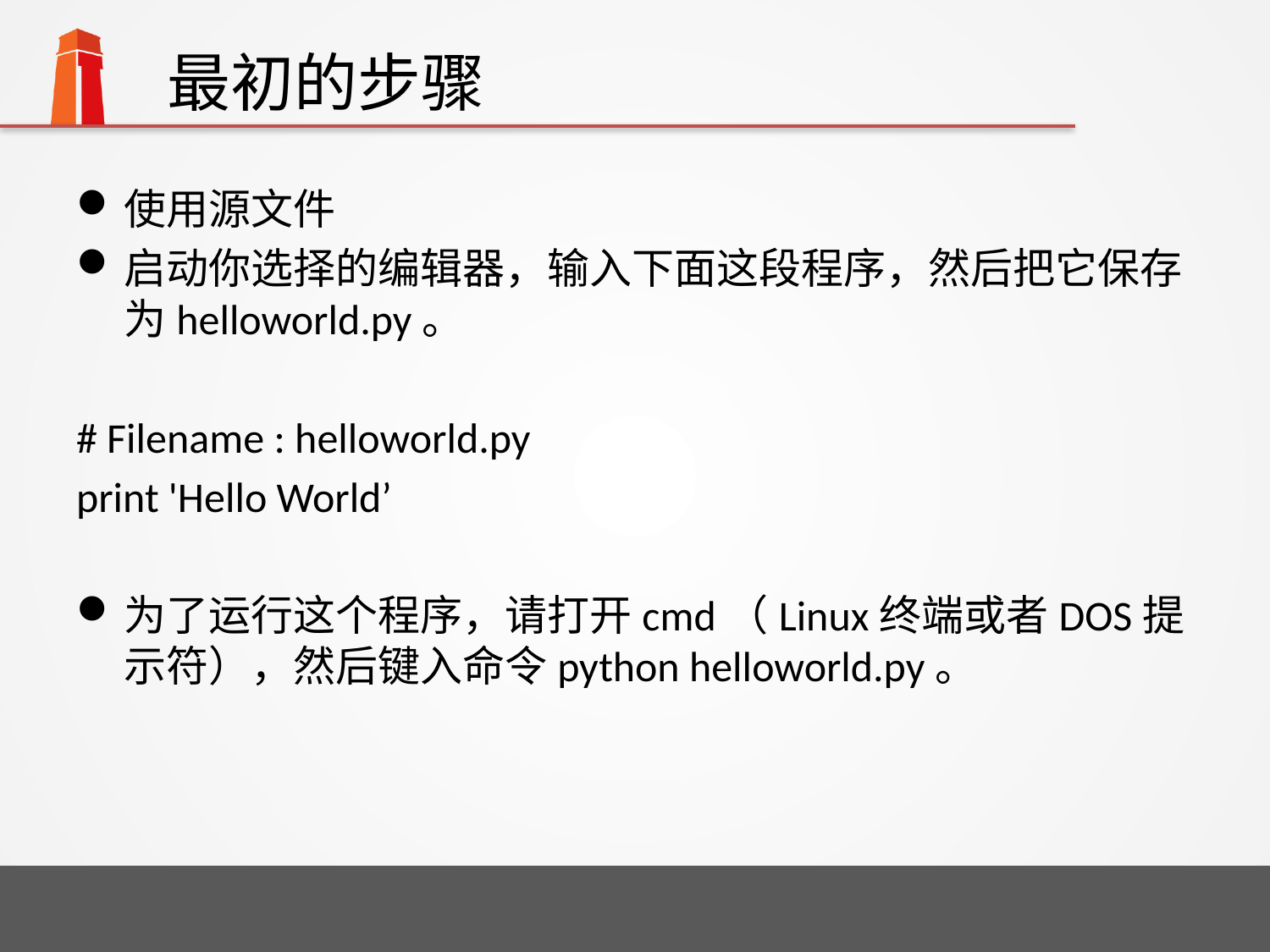

# 最初的步骤
使用源文件
启动你选择的编辑器，输入下面这段程序，然后把它保存为helloworld.py。

# Filename : helloworld.py
print 'Hello World’

为了运行这个程序，请打开cmd（Linux终端或者DOS提示符），然后键入命令python helloworld.py。